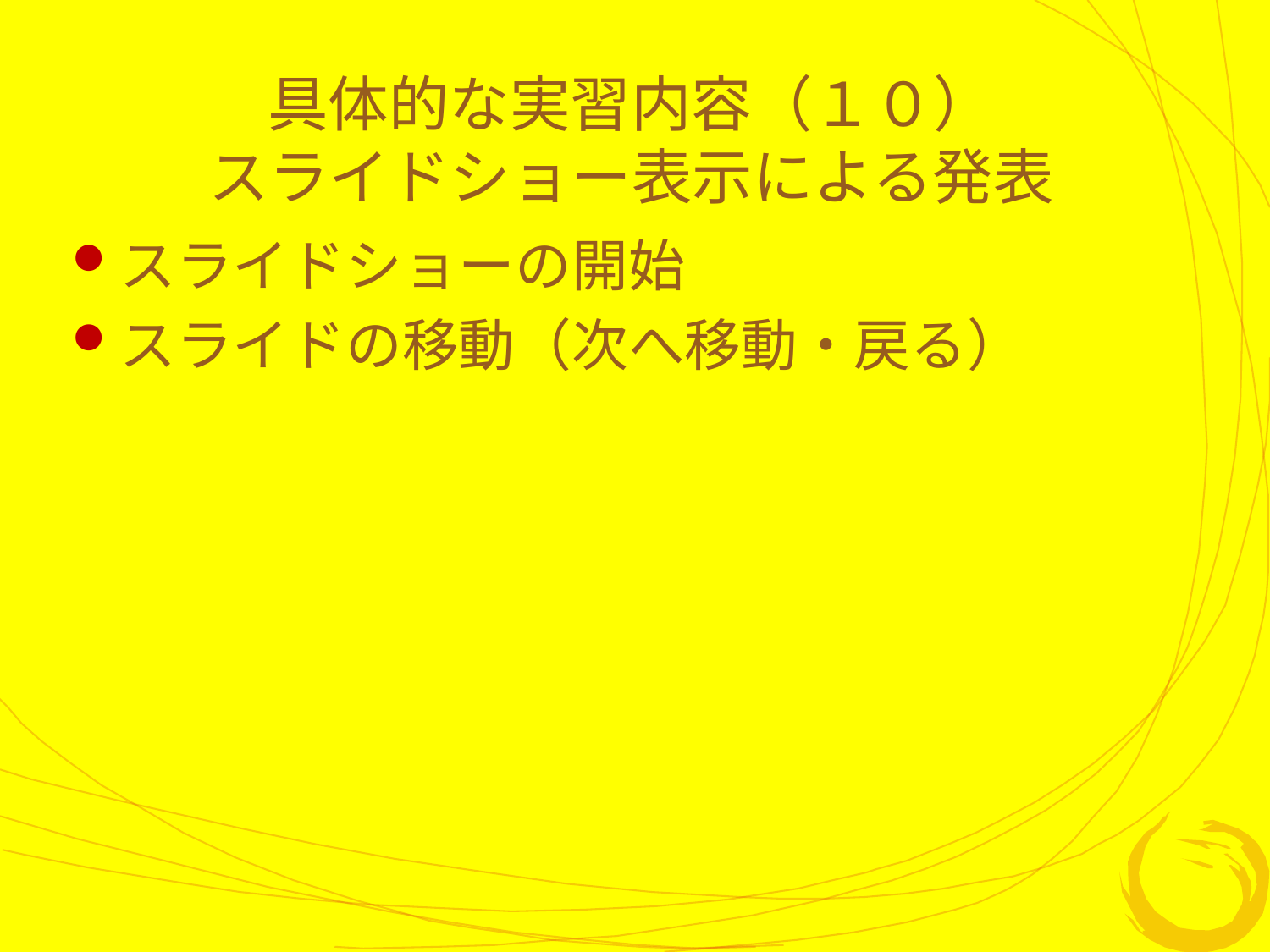

# 具体的な実習内容（１０） スライドショー表示による発表
スライドショーの開始
スライドの移動（次へ移動・戻る）